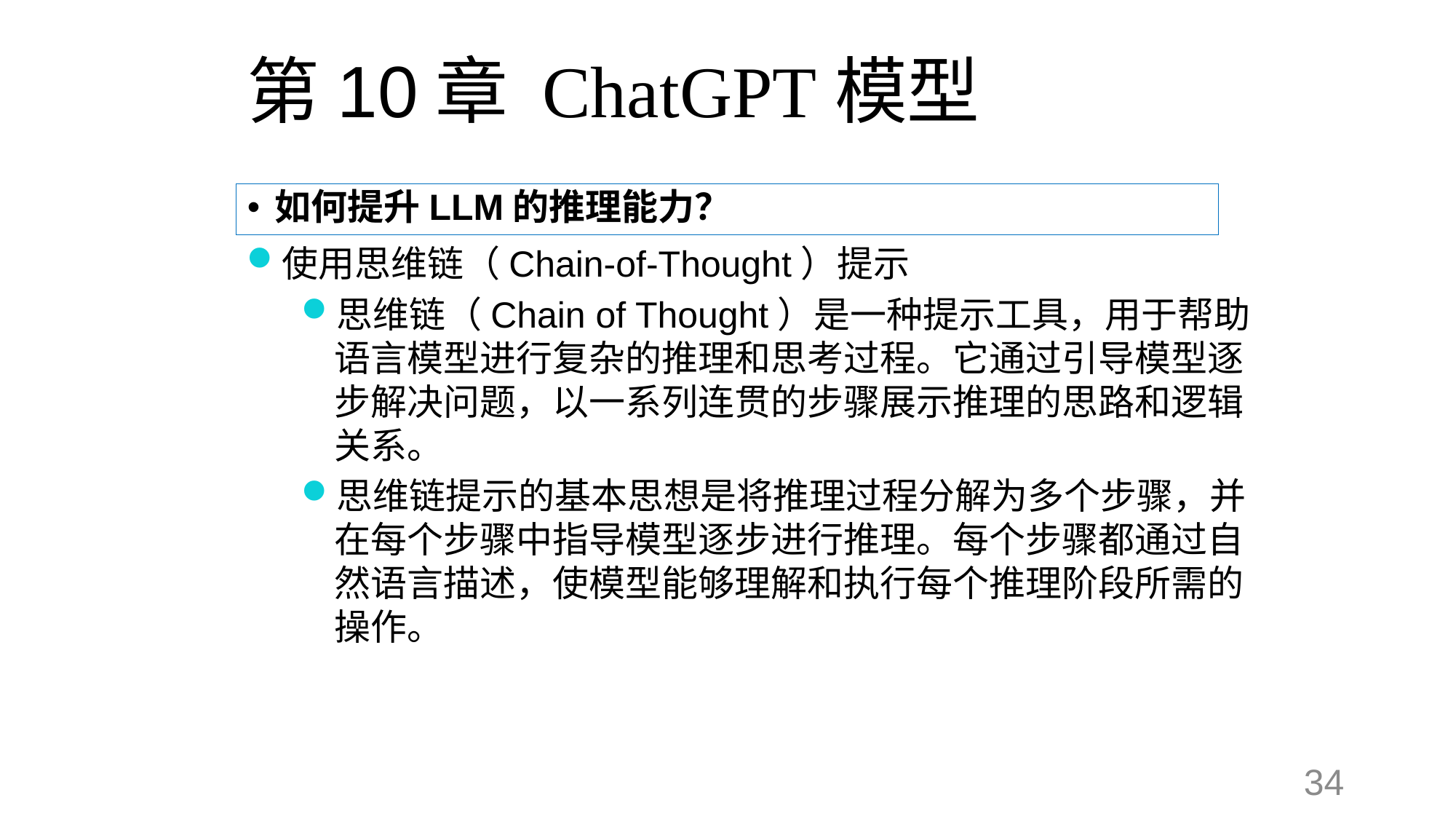

# 第10章 ChatGPT模型
如何提升LLM的推理能力？

使用思维链（Chain-of-Thought）提示
思维链（Chain of Thought）是一种提示工具，用于帮助语言模型进行复杂的推理和思考过程。它通过引导模型逐步解决问题，以一系列连贯的步骤展示推理的思路和逻辑关系。
思维链提示的基本思想是将推理过程分解为多个步骤，并在每个步骤中指导模型逐步进行推理。每个步骤都通过自然语言描述，使模型能够理解和执行每个推理阶段所需的操作。

34